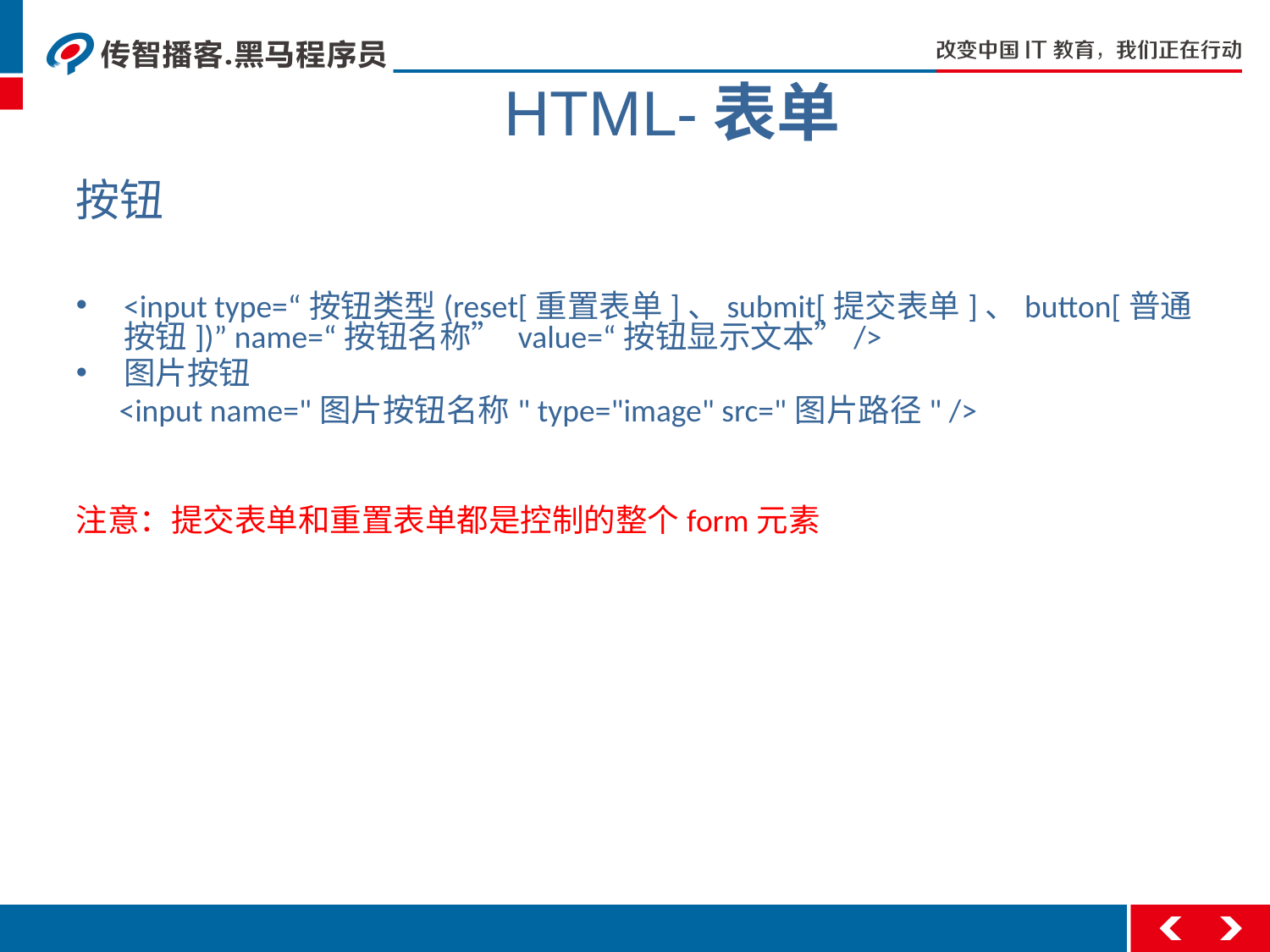

HTML-表单
按钮

<input type=“按钮类型(reset[重置表单]、submit[提交表单]、button[普通按钮])” name=“按钮名称” value=“按钮显示文本”/>
图片按钮
      <input name="图片按钮名称" type="image" src="图片路径" />

注意：提交表单和重置表单都是控制的整个form元素